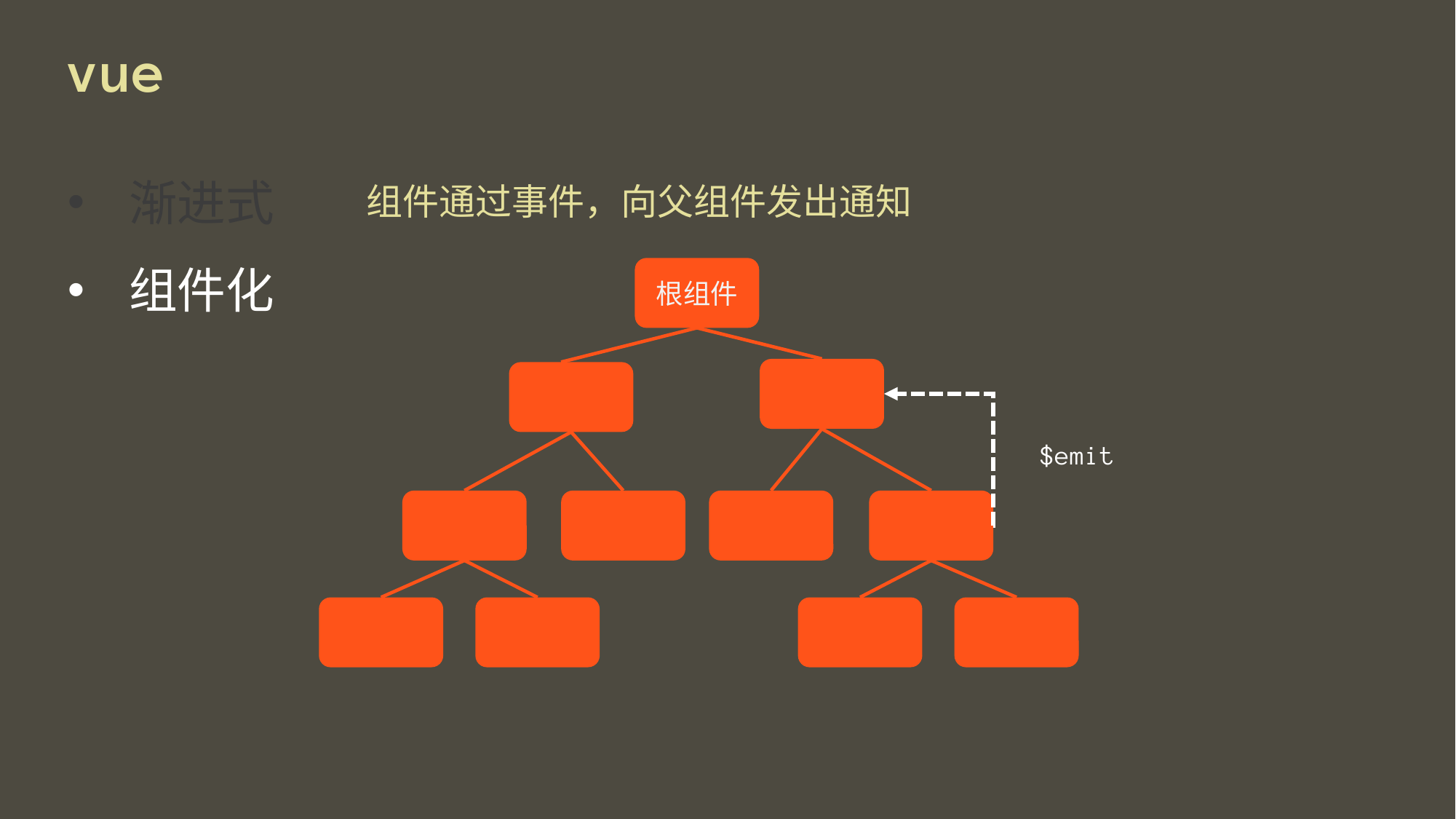

# vue
渐进式
组件化
组件通过事件，向父组件发出通知
根组件

$emit